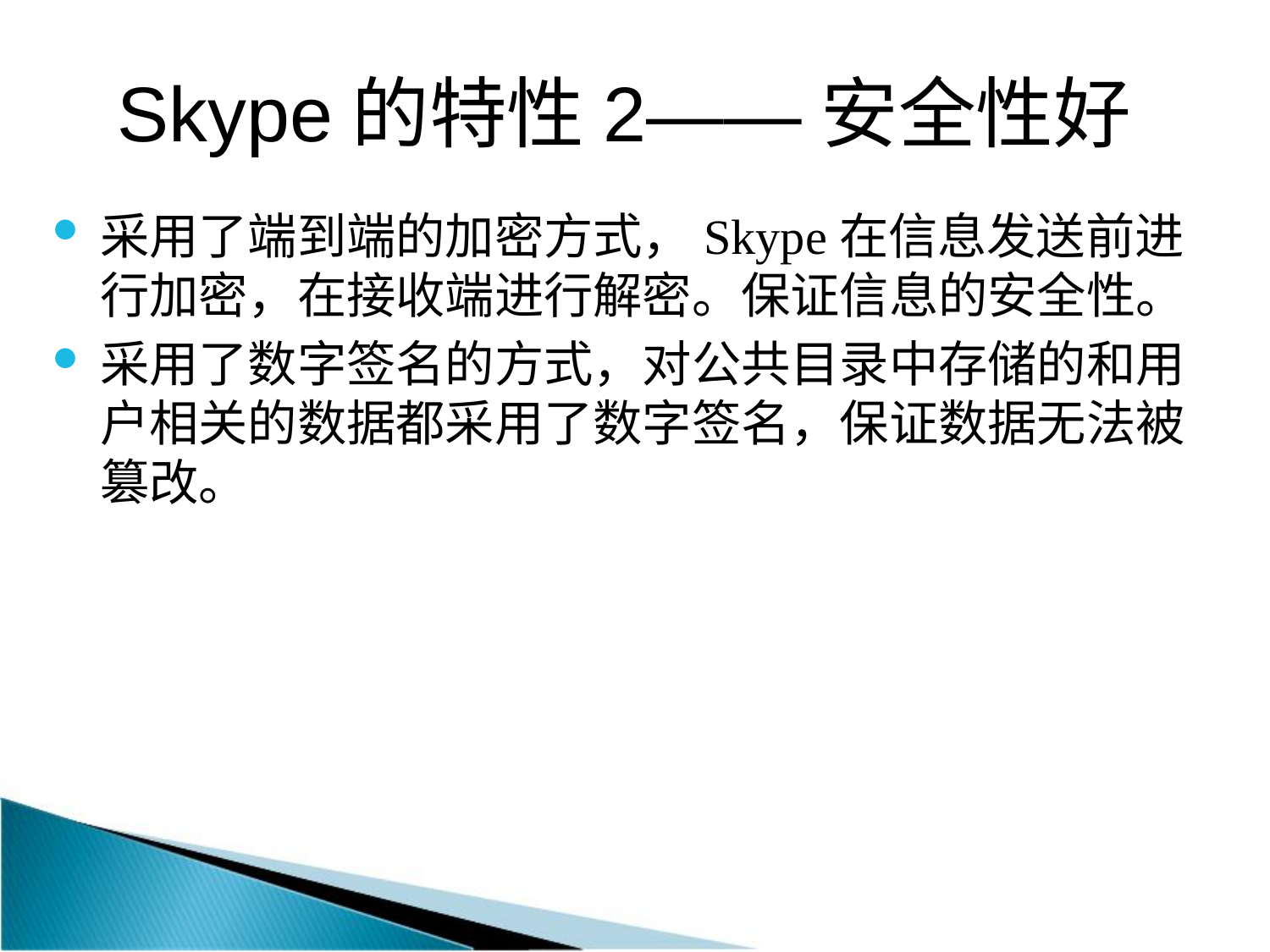

# Skype的特性2——安全性好
采用了端到端的加密方式，Skype在信息发送前进行加密，在接收端进行解密。保证信息的安全性。
采用了数字签名的方式，对公共目录中存储的和用户相关的数据都采用了数字签名，保证数据无法被篡改。